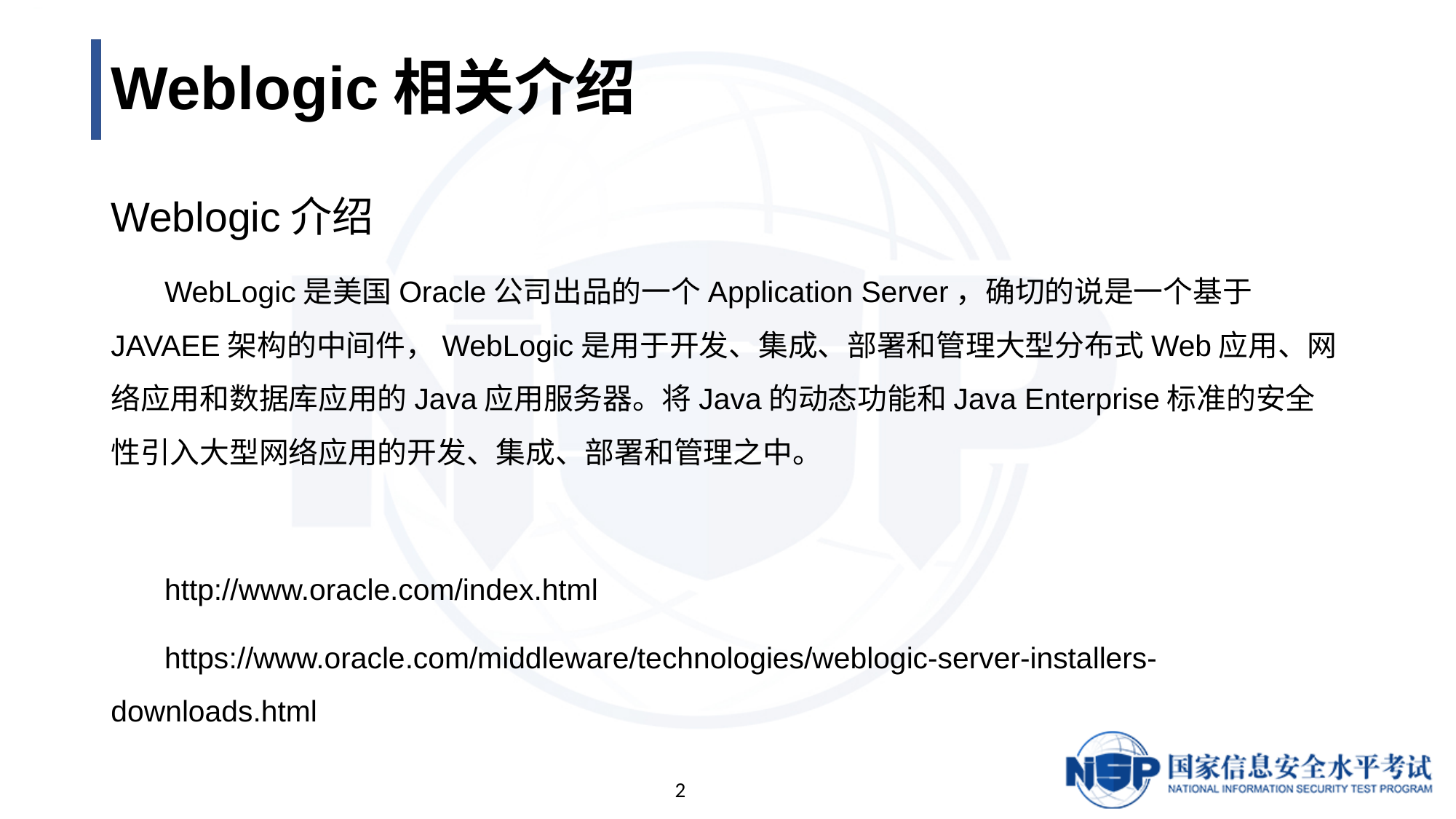

# Weblogic相关介绍
Weblogic介绍
WebLogic是美国Oracle公司出品的一个Application Server，确切的说是一个基于JAVAEE架构的中间件，WebLogic是用于开发、集成、部署和管理大型分布式Web应用、网络应用和数据库应用的Java应用服务器。将Java的动态功能和Java Enterprise标准的安全性引入大型网络应用的开发、集成、部署和管理之中。

http://www.oracle.com/index.html
https://www.oracle.com/middleware/technologies/weblogic-server-installers-downloads.html